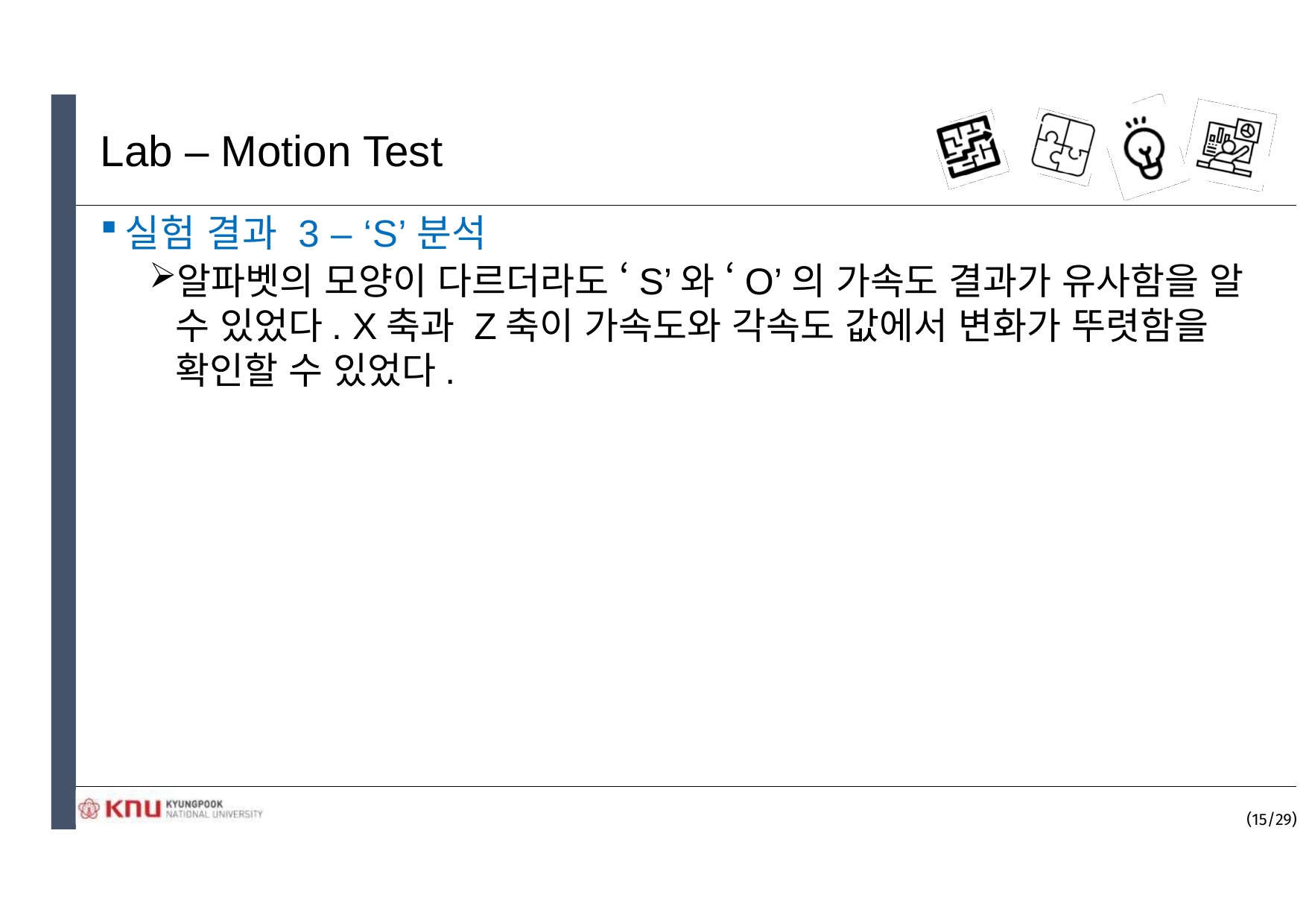

# Lab – Motion Test
실험 결과 3 – ‘S’분석
알파벳의 모양이 다르더라도 ‘S’와 ‘O’의 가속도 결과가 유사함을 알 수 있었다. X축과 Z축이 가속도와 각속도 값에서 변화가 뚜렷함을 확인할 수 있었다.

(15/29)